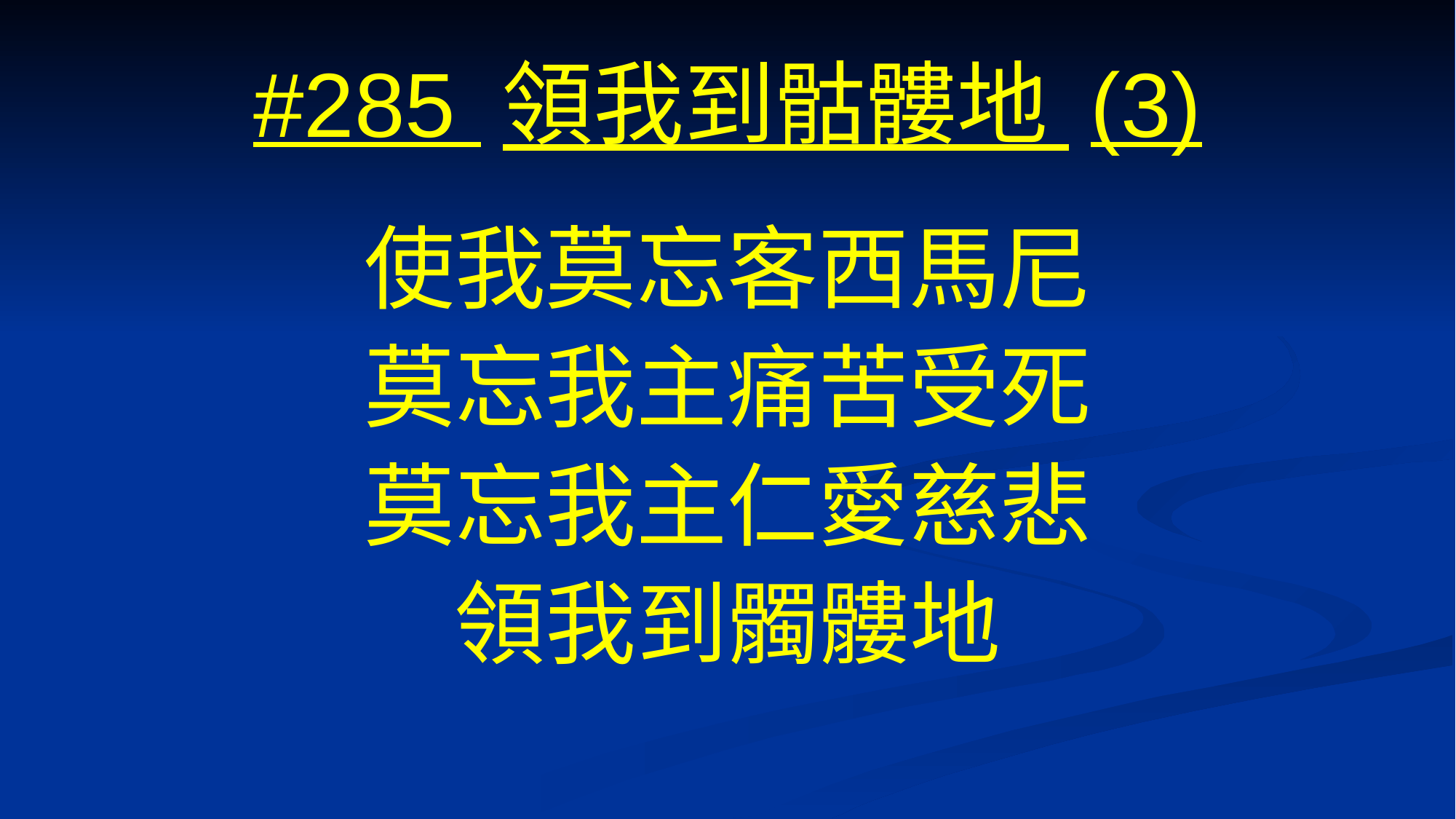

# #285 領我到骷髏地 (3)
使我莫忘客西馬尼
莫忘我主痛苦受死
莫忘我主仁愛慈悲
領我到髑髏地